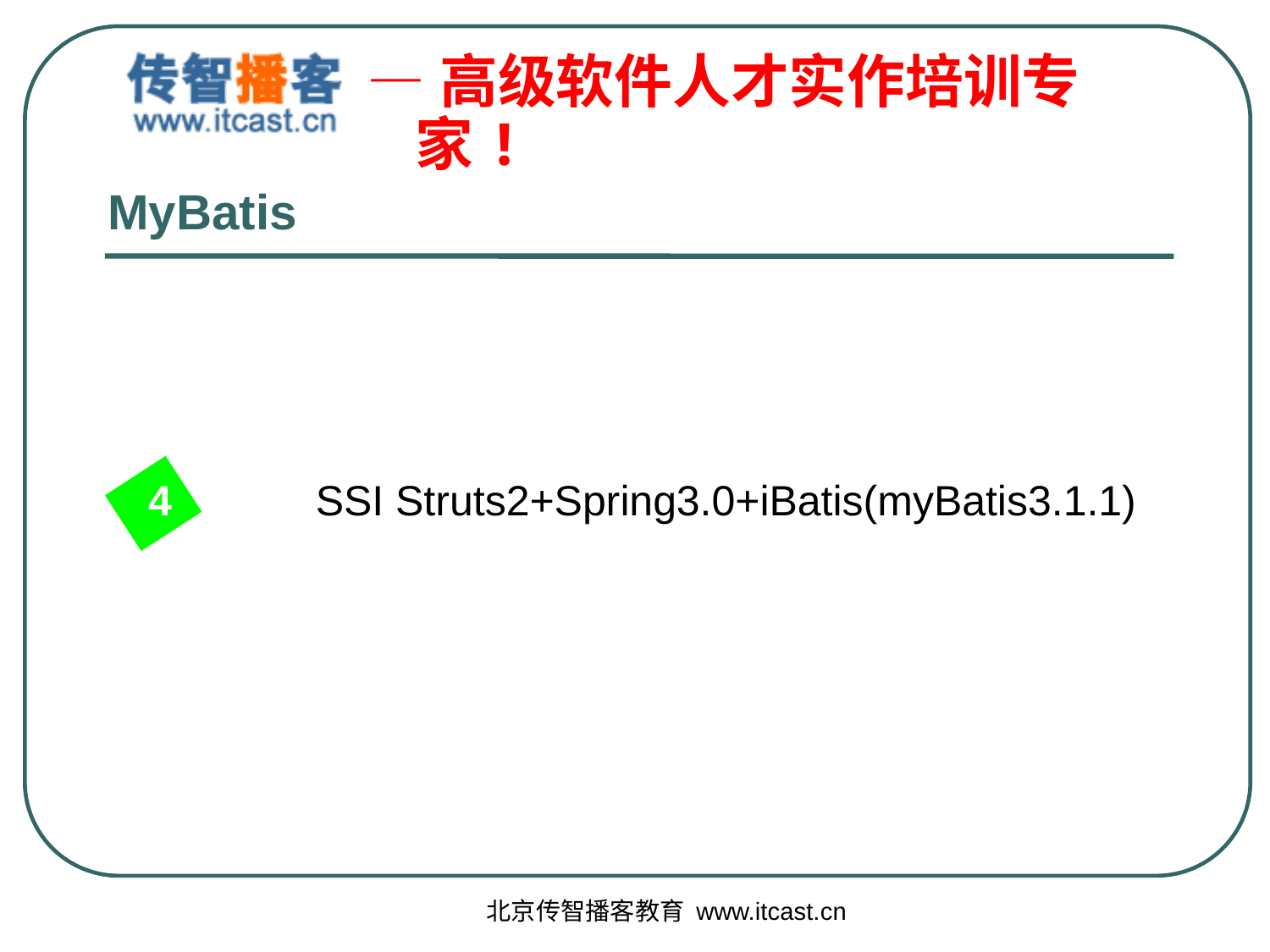

# MyBatis

4
SSI Struts2+Spring3.0+iBatis(myBatis3.1.1)
北京传智播客教育 www.itcast.cn